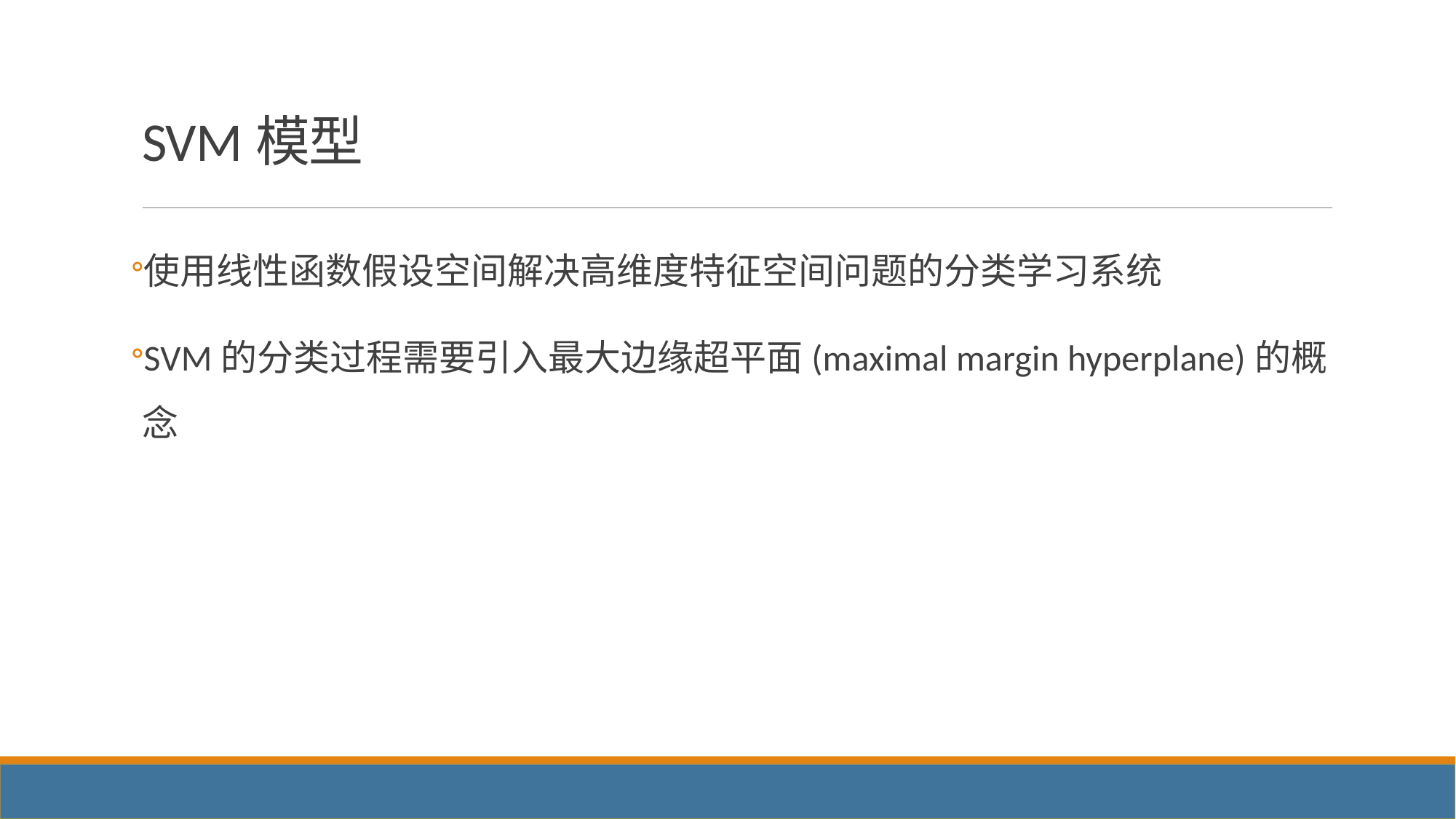

# SVM模型
使用线性函数假设空间解决高维度特征空间问题的分类学习系统
SVM的分类过程需要引入最大边缘超平面(maximal margin hyperplane)的概念